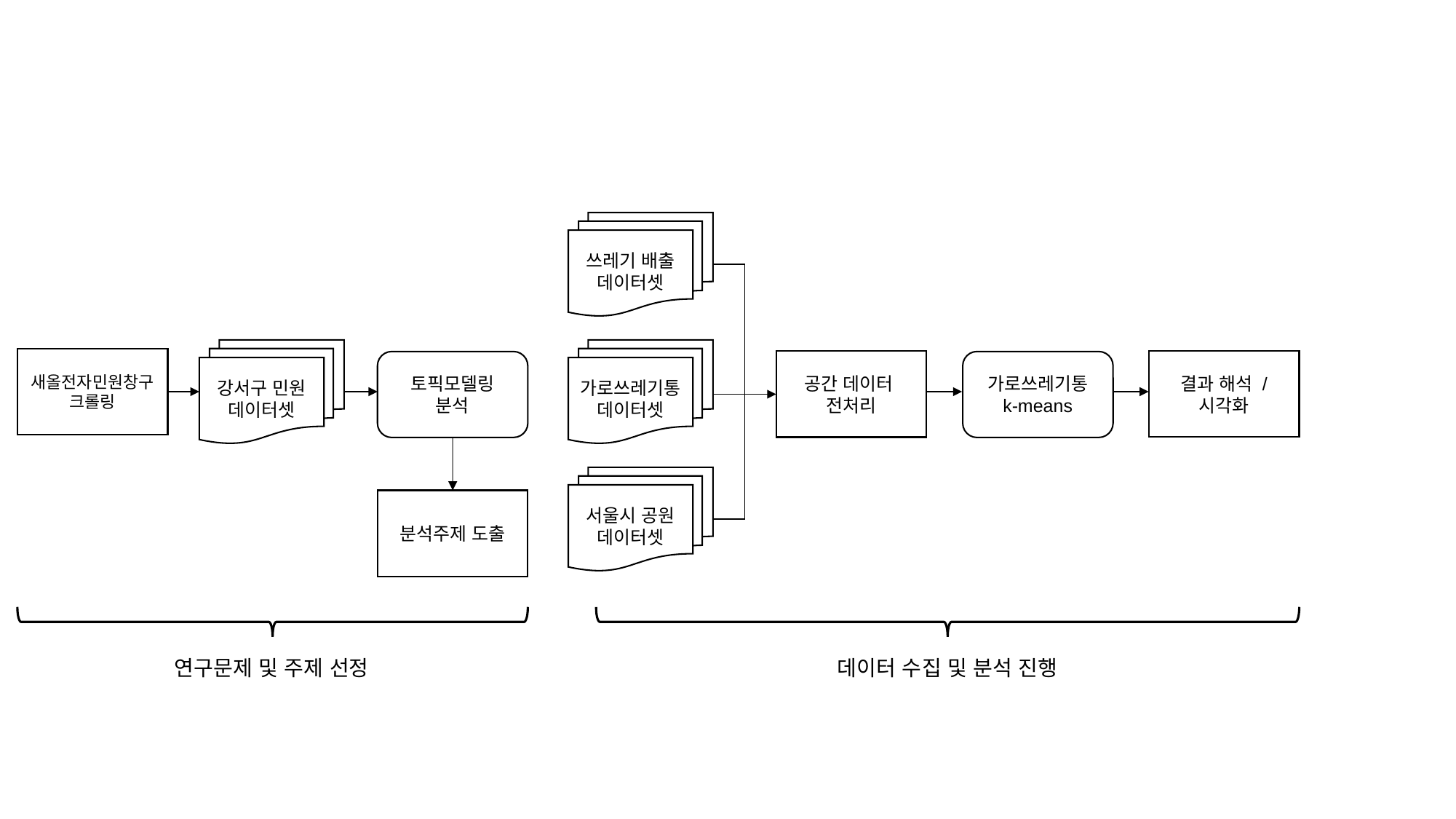

쓰레기 배출 데이터셋

가로쓰레기통 데이터셋
강서구 민원 데이터셋
새올전자민원창구
크롤링
결과 해석 /
시각화
공간 데이터
전처리
토픽모델링 분석
가로쓰레기통
k-means

서울시 공원
데이터셋
분석주제 도출
연구문제 및 주제 선정
데이터 수집 및 분석 진행